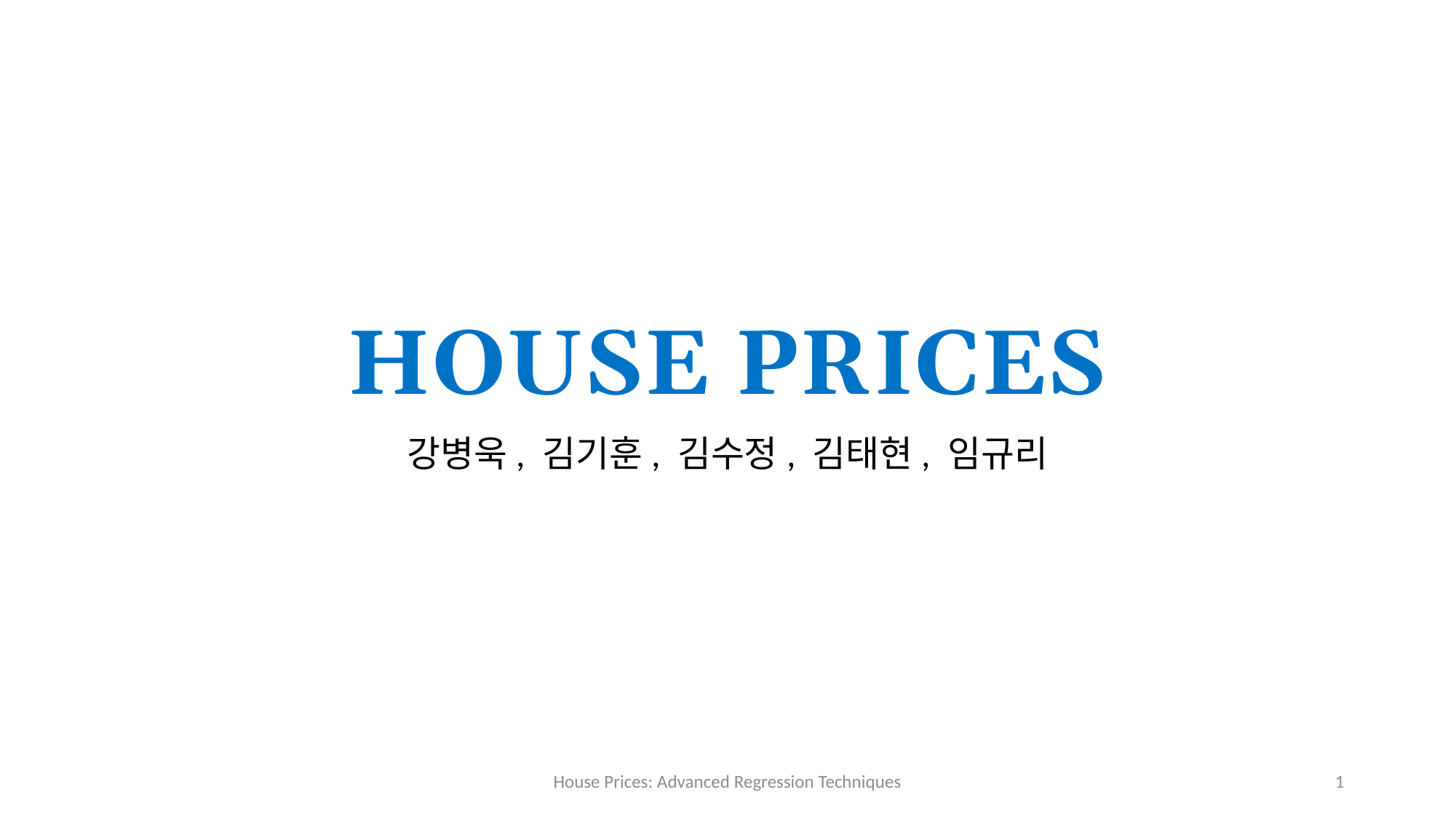

# HOUSE PRICES
강병욱, 김기훈, 김수정, 김태현, 임규리
House Prices: Advanced Regression Techniques
1